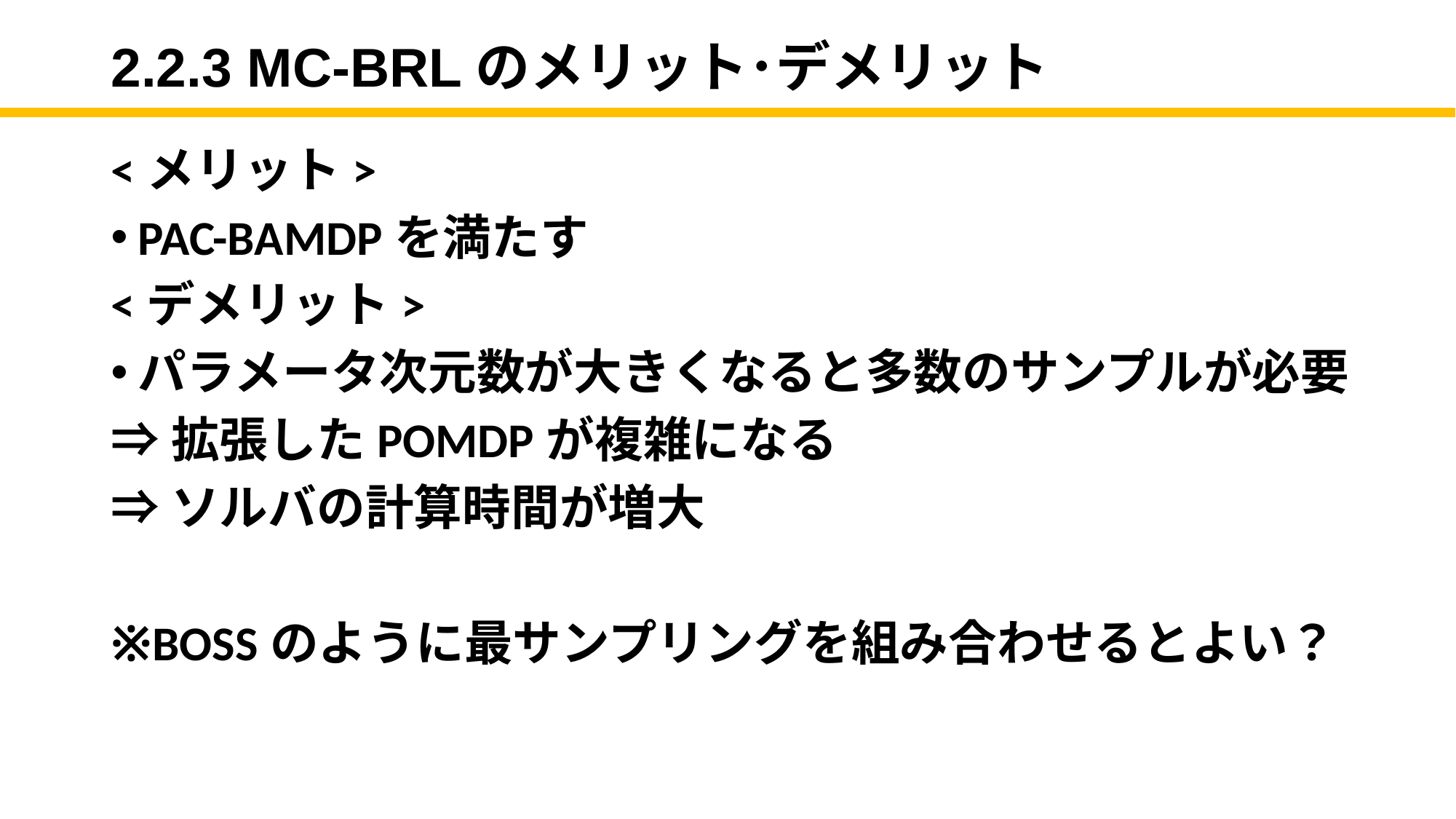

# 2.2.3 MC-BRLのメリット･デメリット
<メリット>
PAC-BAMDPを満たす
<デメリット>
パラメータ次元数が大きくなると多数のサンプルが必要
⇒拡張したPOMDPが複雑になる
⇒ソルバの計算時間が増大

※BOSSのように最サンプリングを組み合わせるとよい？